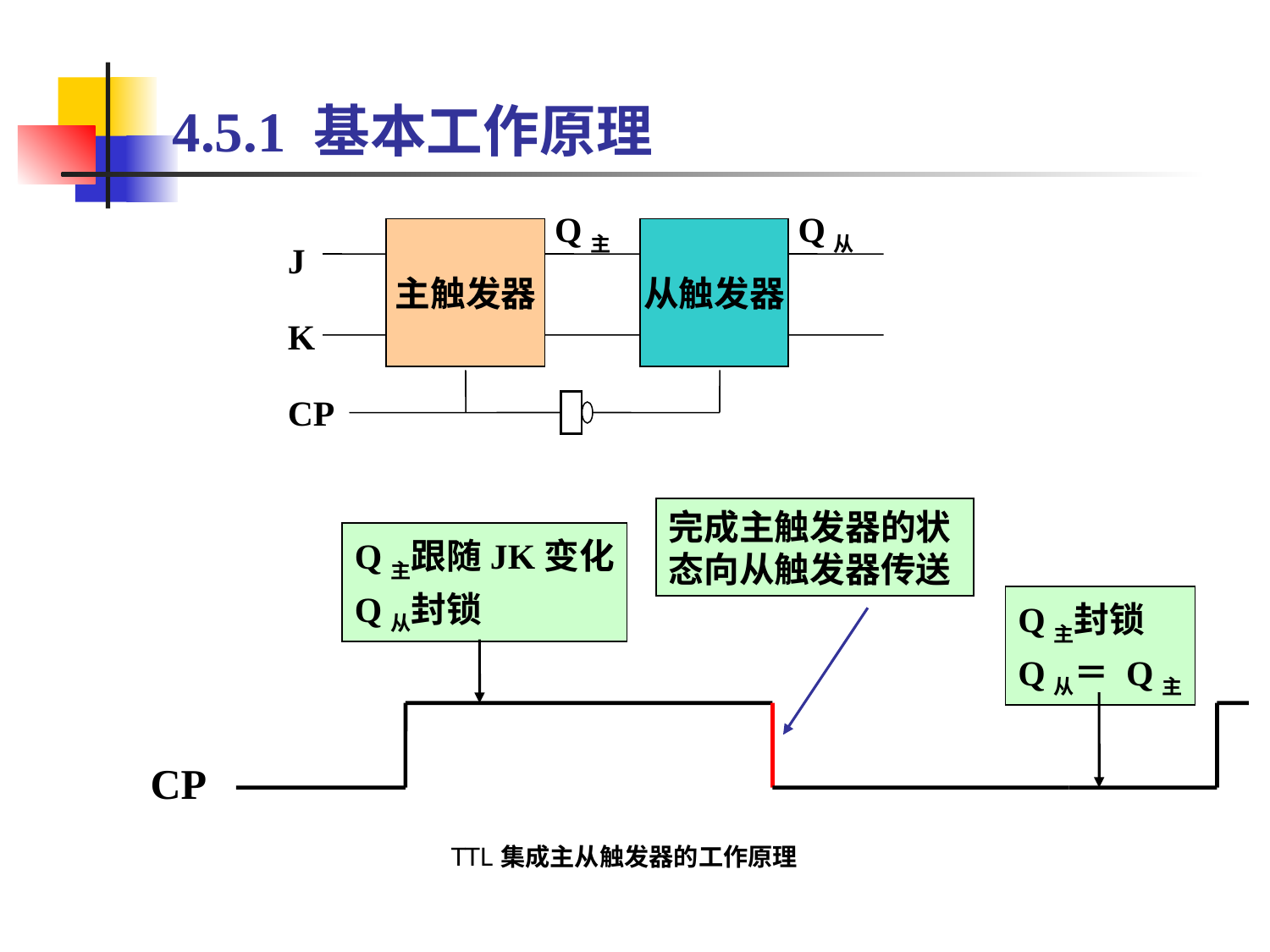

# 4.5.1 基本工作原理
Q主
Q从
主触发器
从触发器
J

K

CP

完成主触发器的状态向从触发器传送
Q主跟随JK变化
Q从封锁
Q主封锁
Q从＝ Q主

CP

TTL集成主从触发器的工作原理